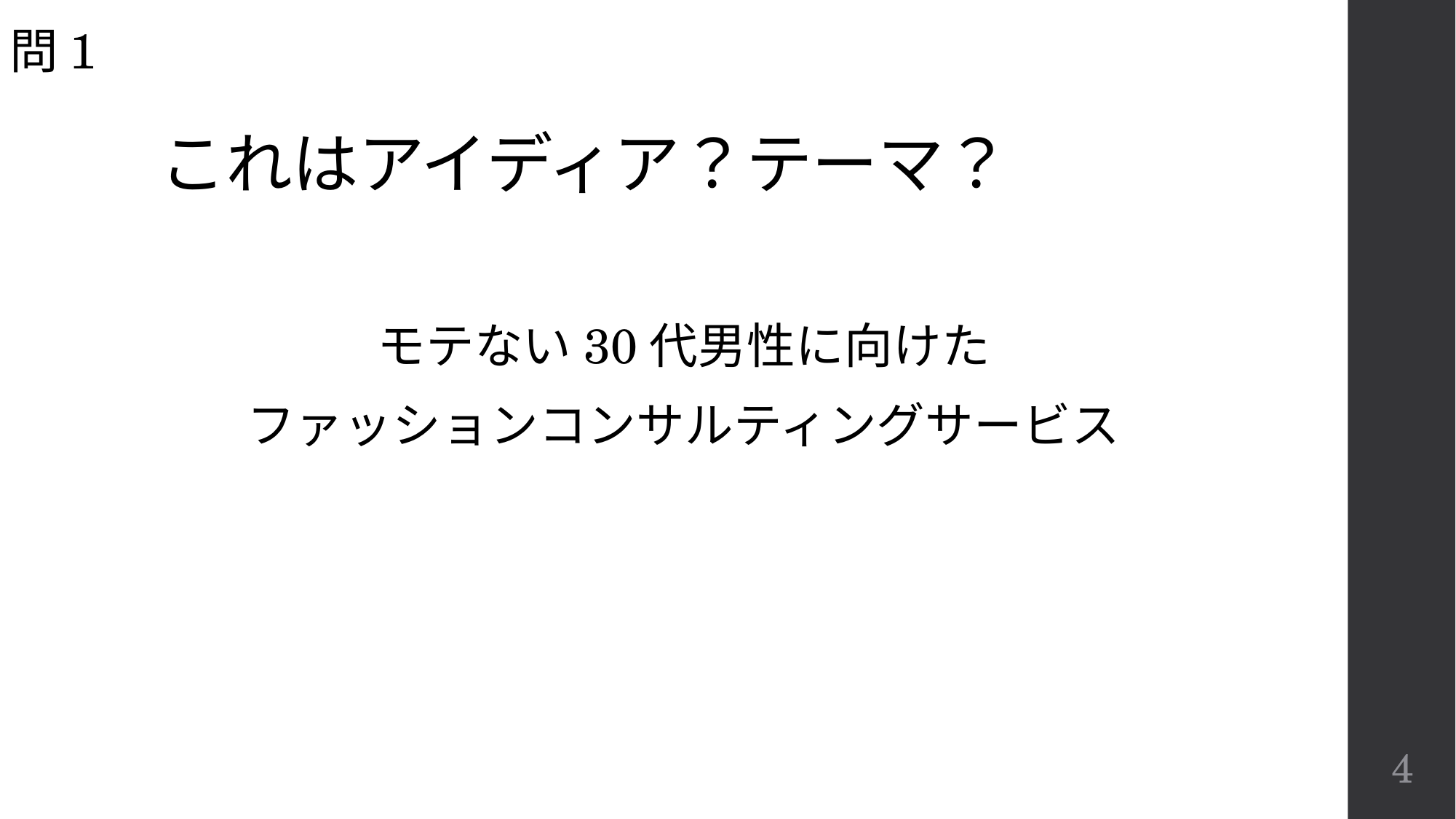

問1
# これはアイディア？テーマ？
モテない30代男性に向けた
ファッションコンサルティングサービス
4